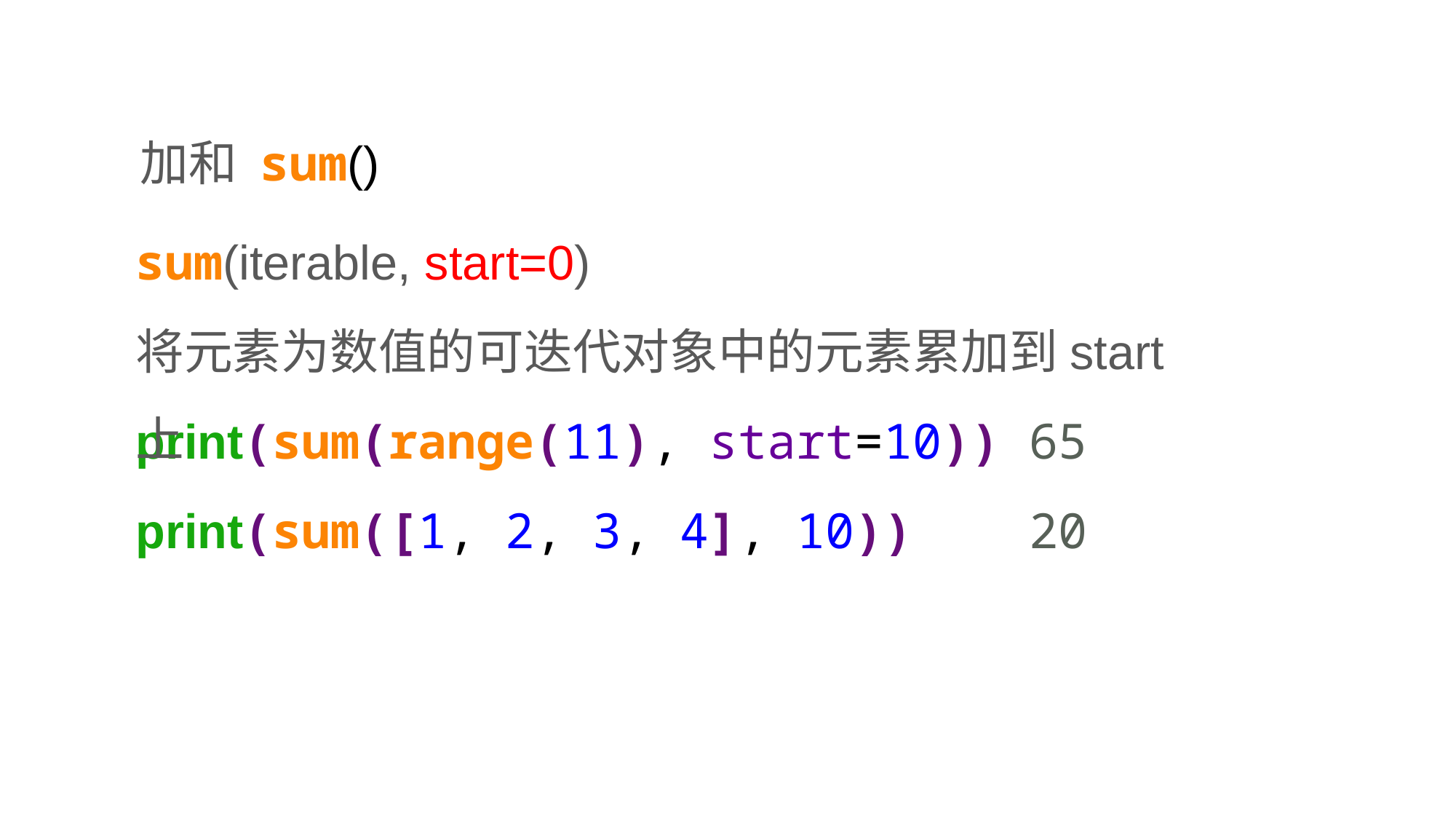

加和 sum()
sum(iterable, start=0)
将元素为数值的可迭代对象中的元素累加到start上
print(sum(range(11), start=10)) 65
print(sum([1, 2, 3, 4], 10))    20